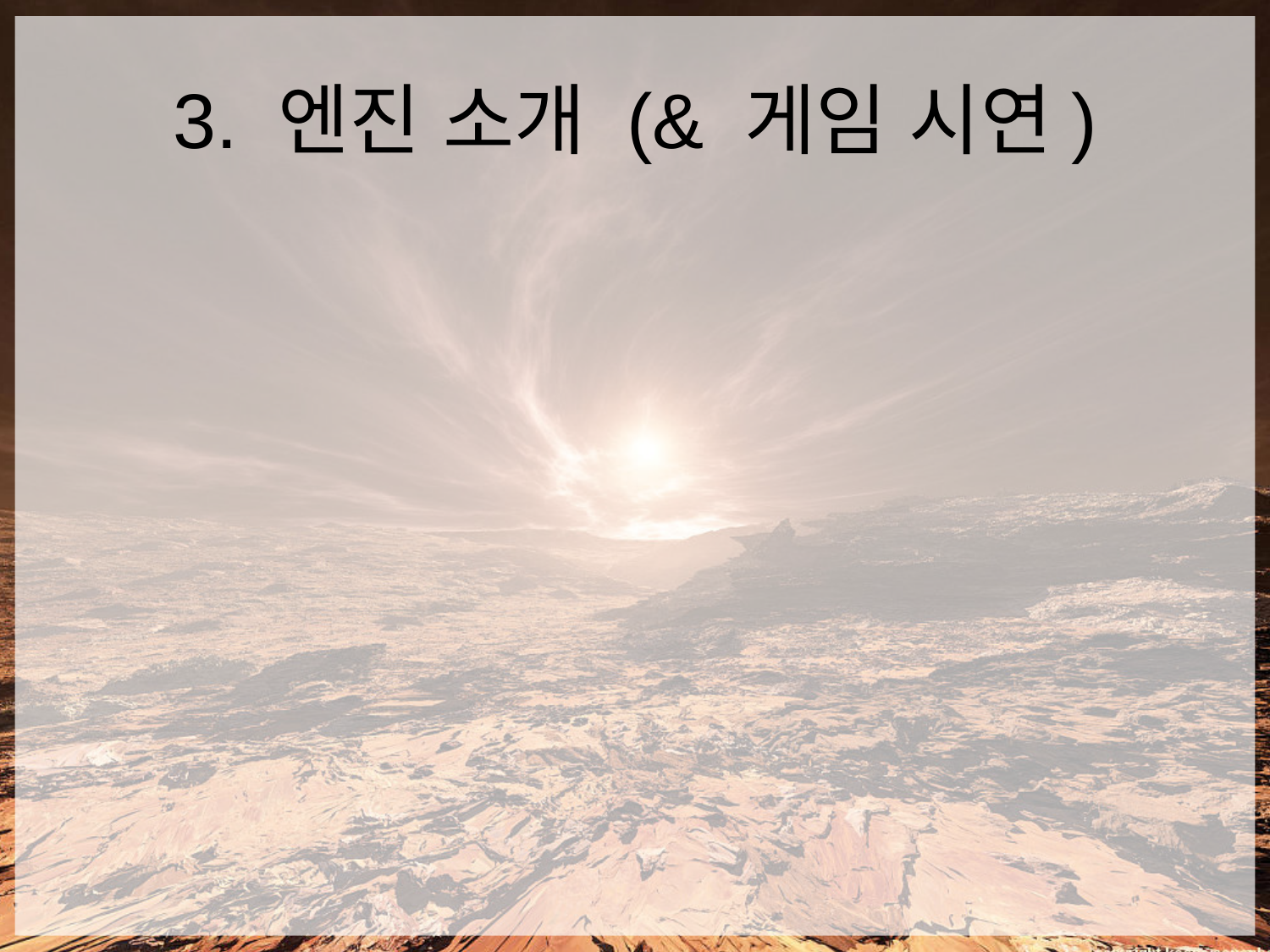

# 3. 엔진 소개 (& 게임 시연)